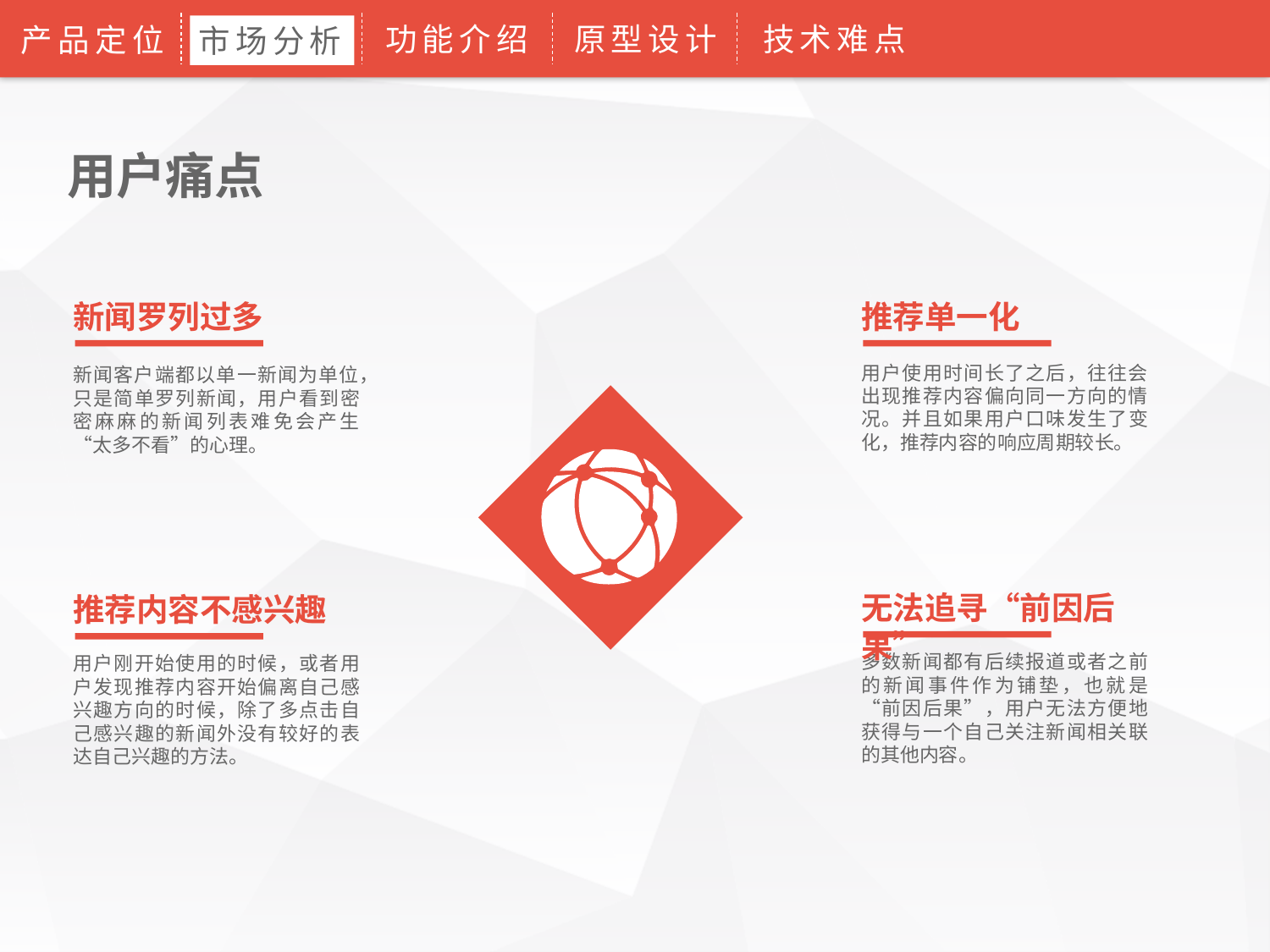

功能介绍
原型设计
技术难点
产品定位
市场分析

用户痛点
新闻罗列过多
推荐单一化

用户使用时间长了之后，往往会出现推荐内容偏向同一方向的情况。并且如果用户口味发生了变化，推荐内容的响应周期较长。
新闻客户端都以单一新闻为单位，只是简单罗列新闻，用户看到密密麻麻的新闻列表难免会产生“太多不看”的心理。

无法追寻“前因后果”
推荐内容不感兴趣

多数新闻都有后续报道或者之前的新闻事件作为铺垫，也就是“前因后果”，用户无法方便地获得与一个自己关注新闻相关联的其他内容。
用户刚开始使用的时候，或者用户发现推荐内容开始偏离自己感兴趣方向的时候，除了多点击自己感兴趣的新闻外没有较好的表达自己兴趣的方法。